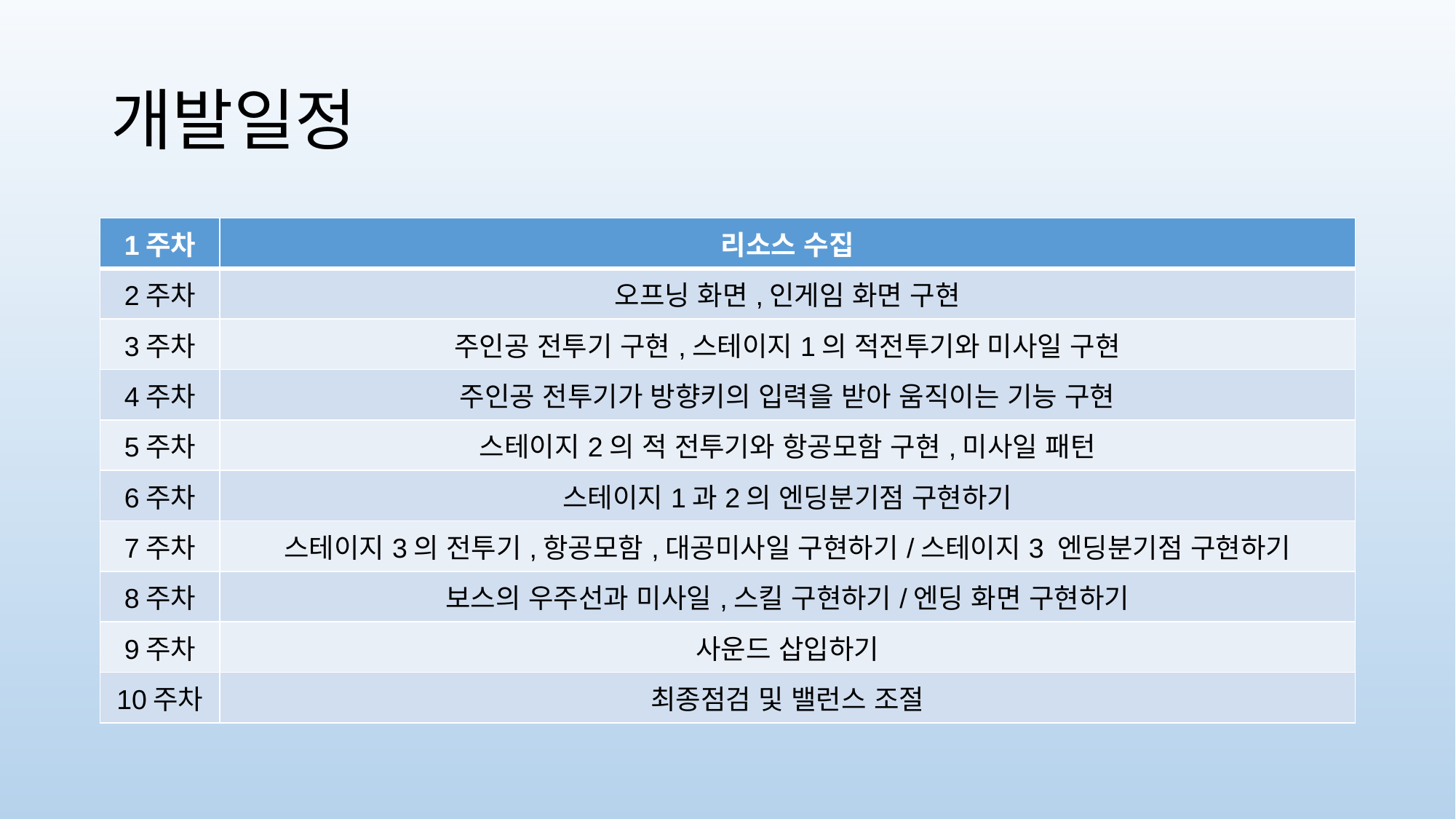

# 개발일정
| 1주차 | 리소스 수집 |
| --- | --- |
| 2주차 | 오프닝 화면,인게임 화면 구현 |
| 3주차 | 주인공 전투기 구현,스테이지1의 적전투기와 미사일 구현 |
| 4주차 | 주인공 전투기가 방향키의 입력을 받아 움직이는 기능 구현 |
| 5주차 | 스테이지2의 적 전투기와 항공모함 구현,미사일 패턴 |
| 6주차 | 스테이지1과2의 엔딩분기점 구현하기 |
| 7주차 | 스테이지3의 전투기,항공모함,대공미사일 구현하기/스테이지3 엔딩분기점 구현하기 |
| 8주차 | 보스의 우주선과 미사일,스킬 구현하기/엔딩 화면 구현하기 |
| 9주차 | 사운드 삽입하기 |
| 10주차 | 최종점검 및 밸런스 조절 |